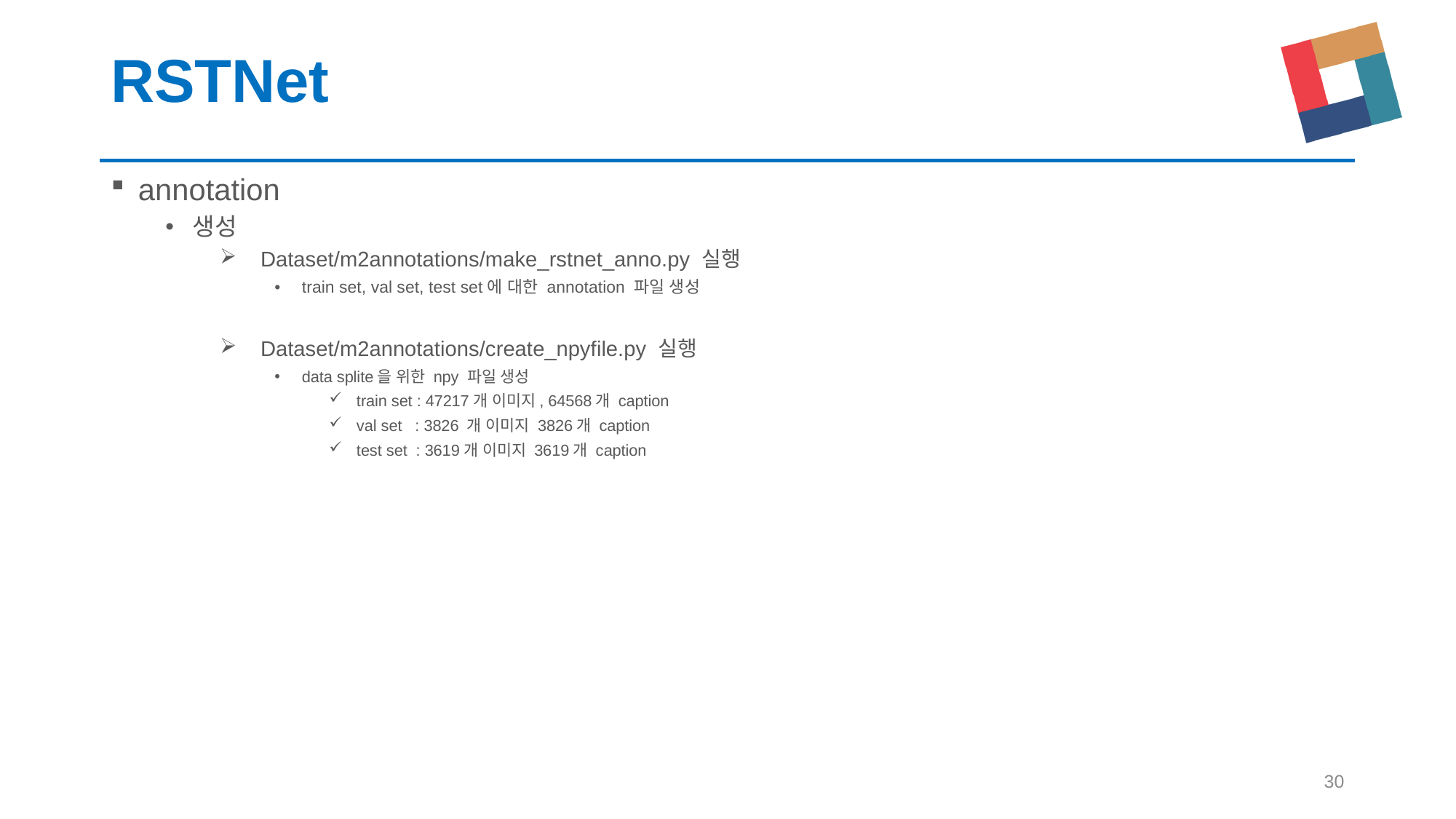

# RSTNet
annotation
생성
Dataset/m2annotations/make_rstnet_anno.py 실행
train set, val set, test set에 대한 annotation 파일 생성

Dataset/m2annotations/create_npyfile.py 실행
data splite을 위한 npy 파일 생성
train set : 47217개 이미지, 64568개 caption
val set   : 3826 개 이미지 3826개 caption
test set  : 3619개 이미지 3619개 caption

30